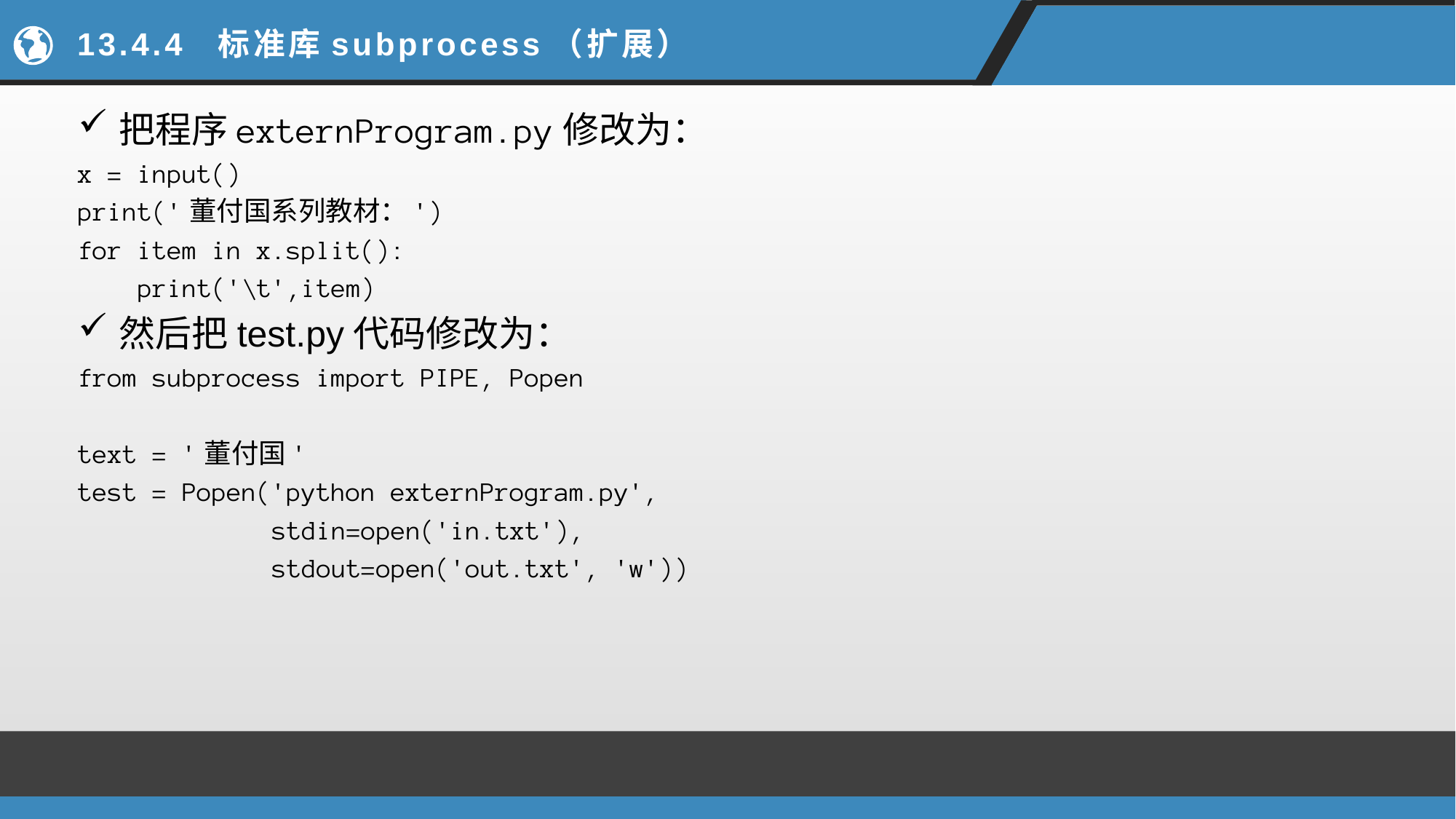

# 13.4.4  标准库subprocess（扩展）

把程序externProgram.py修改为：
x = input()
print('董付国系列教材：')
for item in x.split():
    print('\t',item)
然后把test.py代码修改为：
from subprocess import PIPE, Popen

text = '董付国'
test = Popen('python externProgram.py',
             stdin=open('in.txt'),
             stdout=open('out.txt', 'w'))